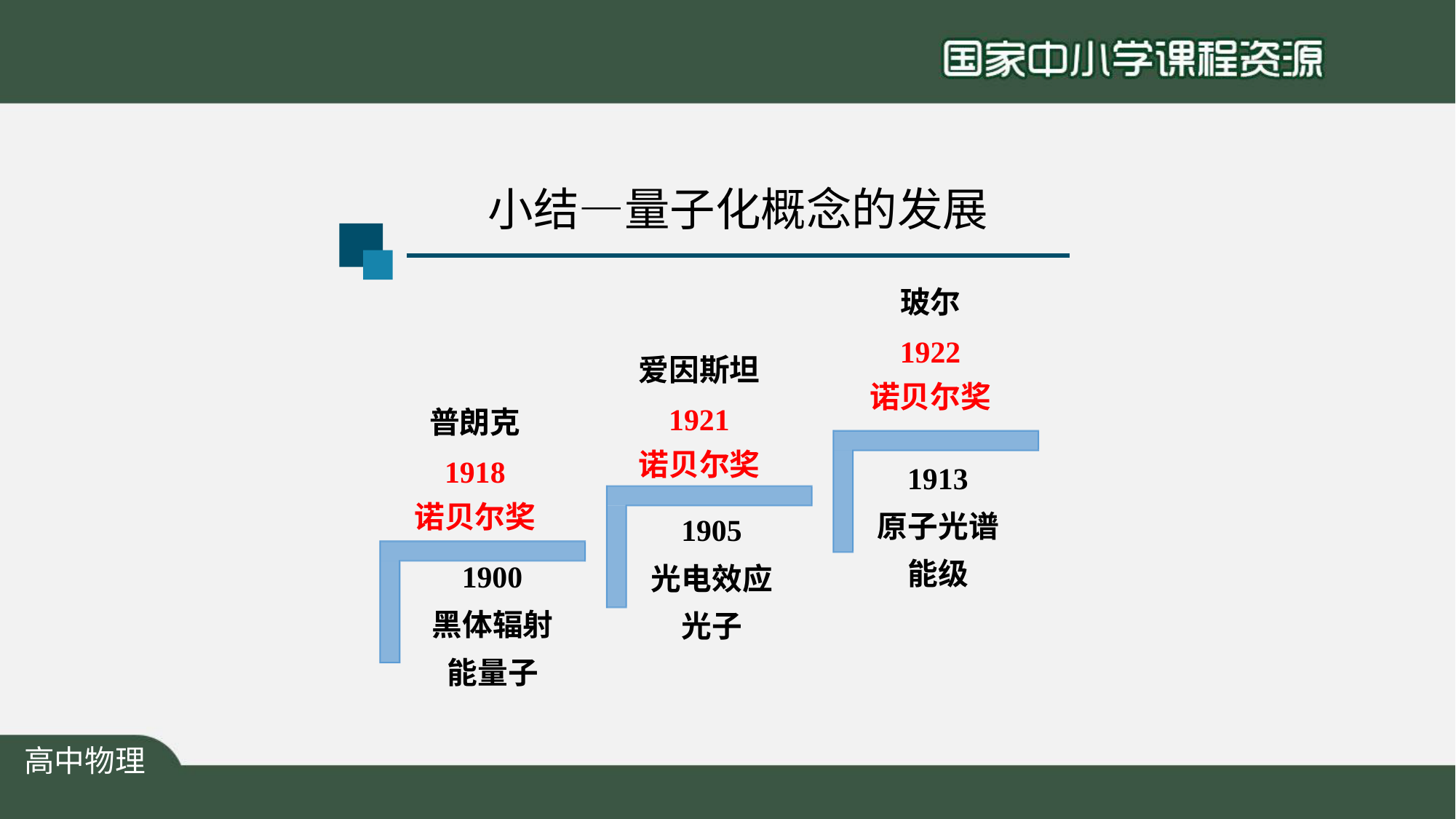

# 小结—量子化概念的发展

玻尔
1922
诺贝尔奖
爱因斯坦
1921
诺贝尔奖
普朗克
1918
诺贝尔奖

1913
原子光谱 能级

1905
光电效应 光子

1900
黑体辐射 能量子

高中物理